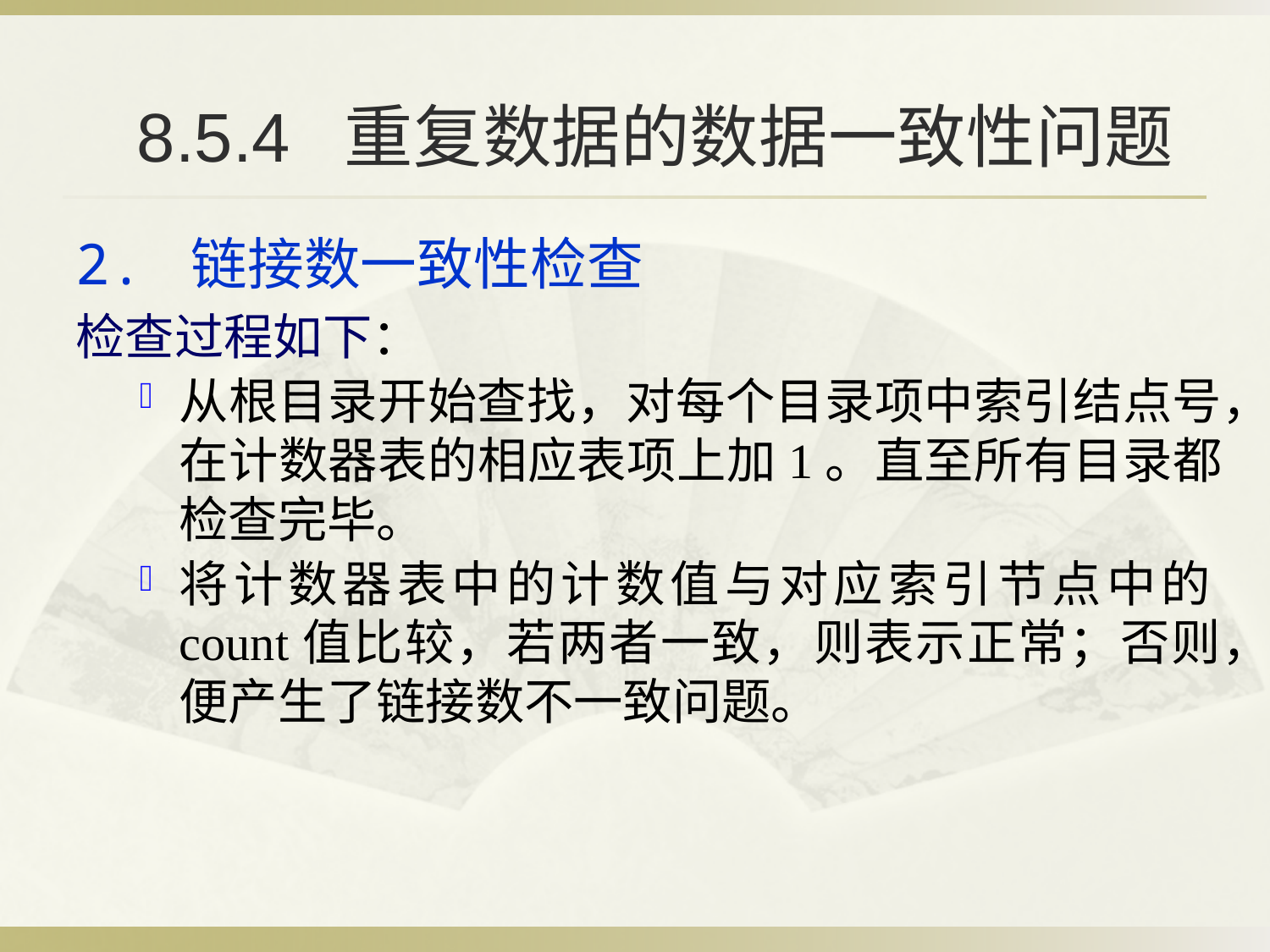

# 8.5.4  重复数据的数据一致性问题
2. 链接数一致性检查
检查过程如下：
从根目录开始查找，对每个目录项中索引结点号，在计数器表的相应表项上加1。直至所有目录都检查完毕。
将计数器表中的计数值与对应索引节点中的count值比较，若两者一致，则表示正常；否则，便产生了链接数不一致问题。